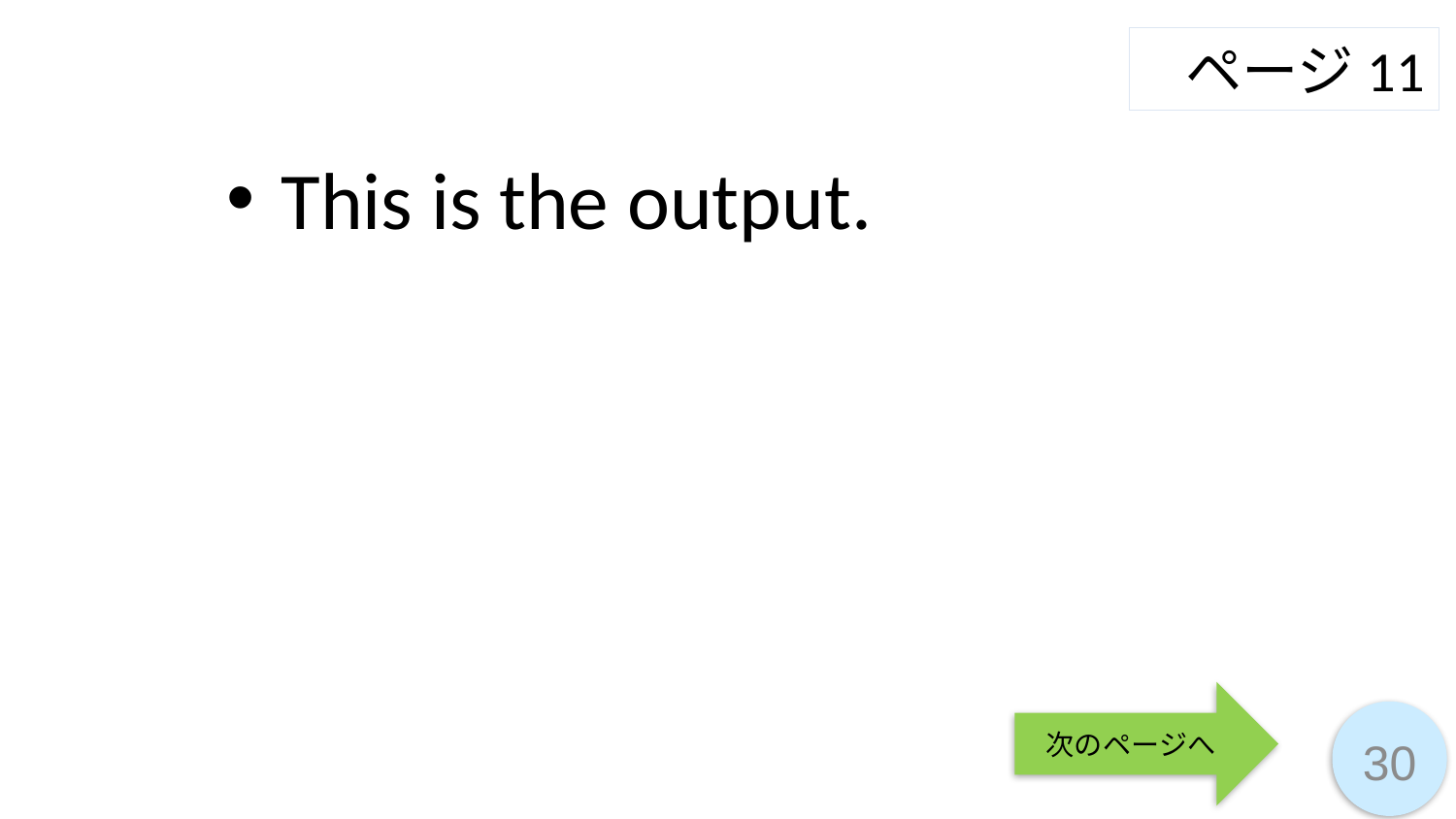

ページ11
This is the output.
次のページへ
30